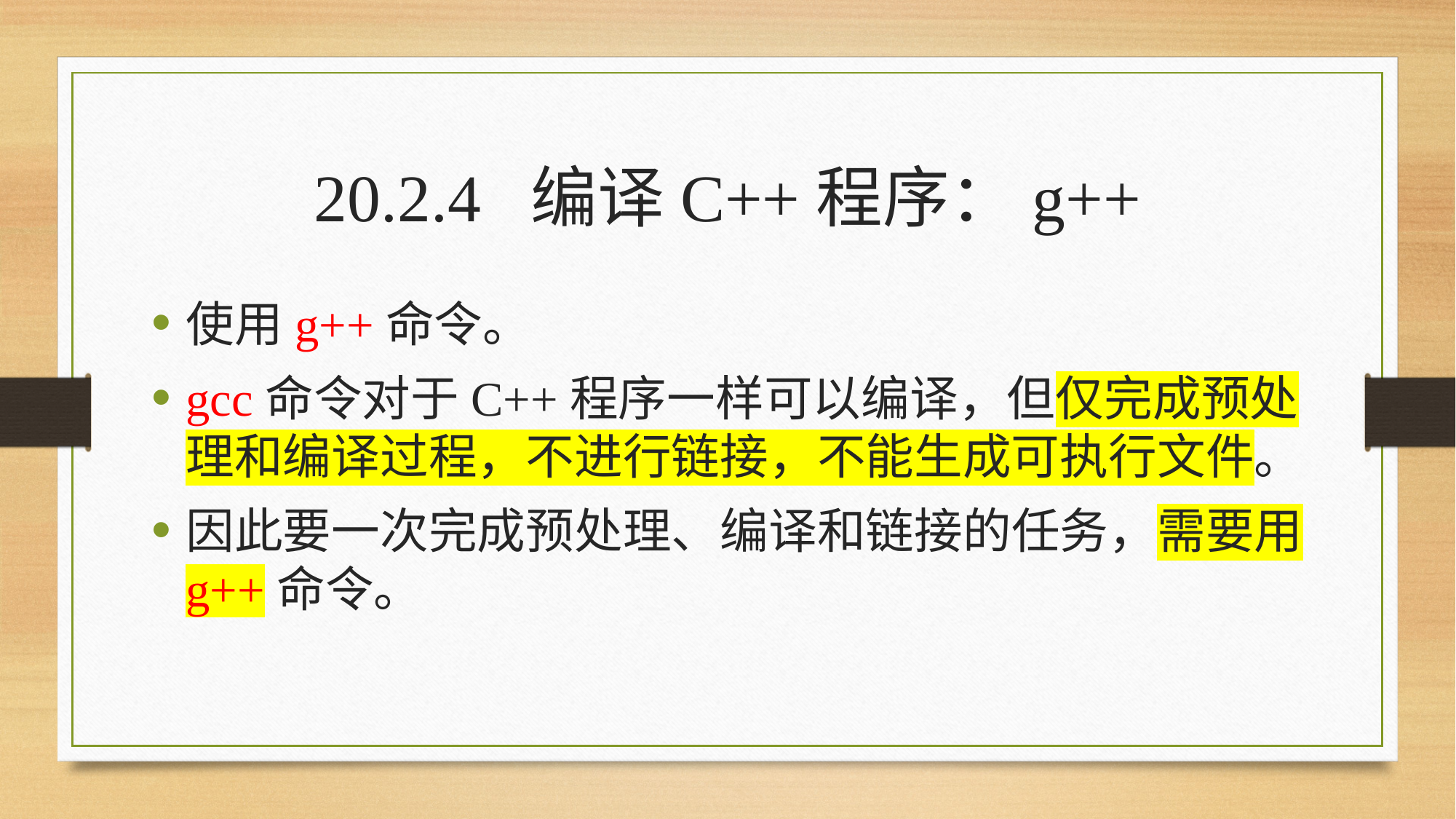

20.2.4  编译C++程序：g++
使用g++命令。
gcc命令对于C++程序一样可以编译，但仅完成预处理和编译过程，不进行链接，不能生成可执行文件。
因此要一次完成预处理、编译和链接的任务，需要用g++命令。